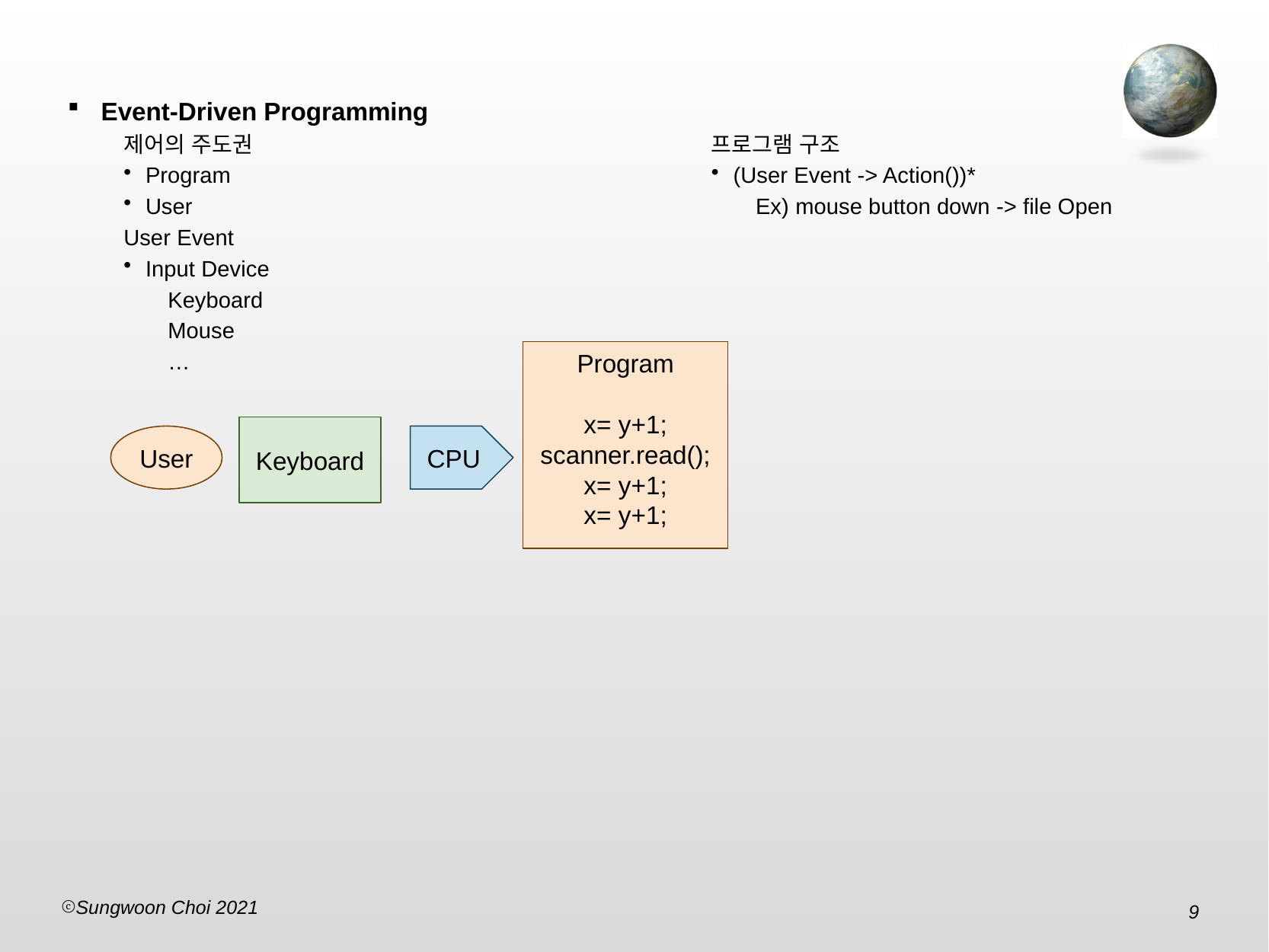

Event-Driven Programming
제어의 주도권
Program
User
User Event
Input Device
Keyboard
Mouse
…

프로그램 구조
(User Event -> Action())*
Ex) mouse button down -> file Open
Program

x= y+1;
scanner.read();
x= y+1;
x= y+1;

Keyboard
User
CPU
Sungwoon Choi 2021
9